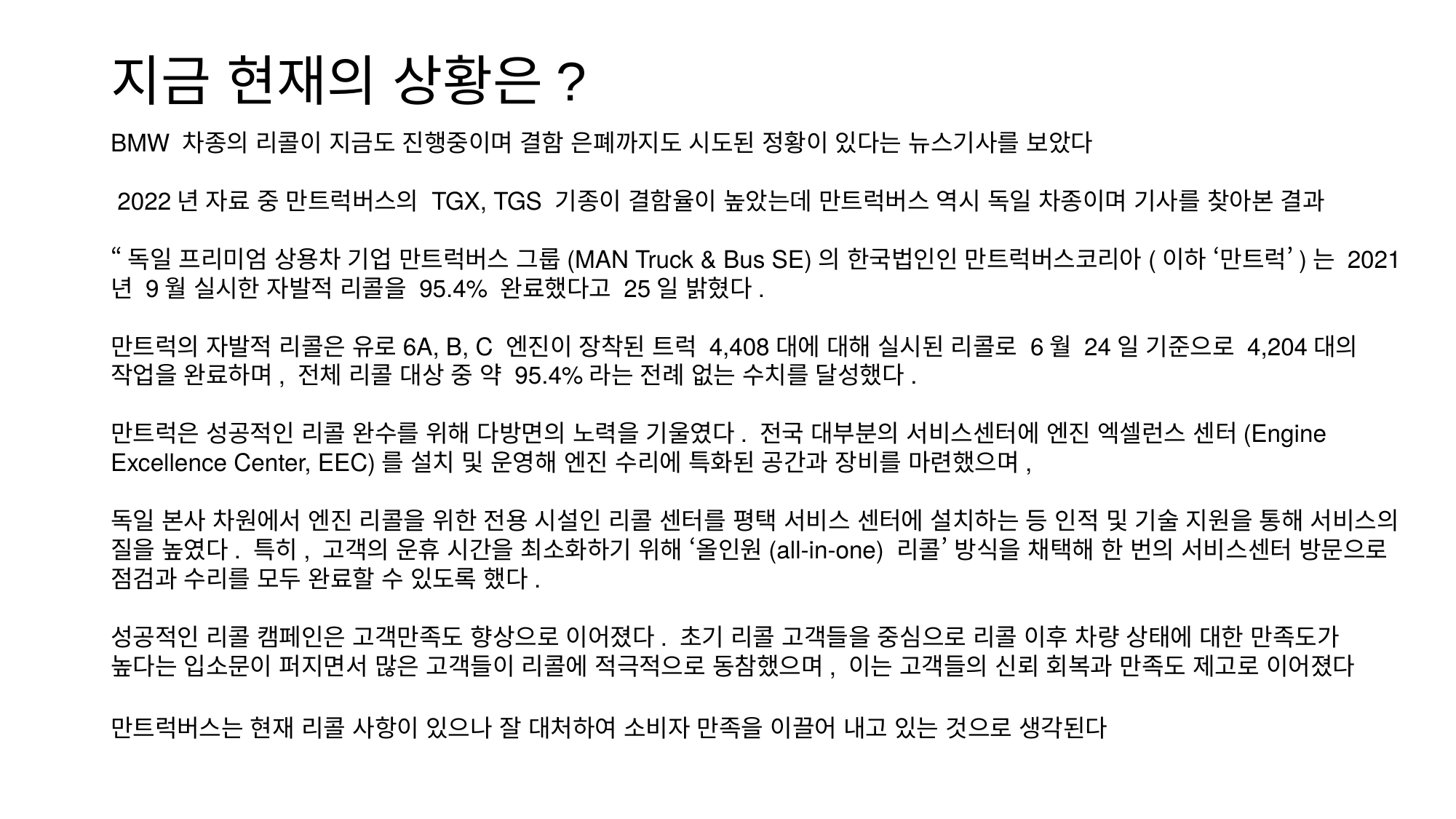

# 지금 현재의 상황은?
BMW 차종의 리콜이 지금도 진행중이며 결함 은폐까지도 시도된 정황이 있다는 뉴스기사를 보았다

 2022년 자료 중 만트럭버스의 TGX, TGS 기종이 결함율이 높았는데 만트럭버스 역시 독일 차종이며 기사를 찾아본 결과

“독일 프리미엄 상용차 기업 만트럭버스 그룹(MAN Truck & Bus SE)의 한국법인인 만트럭버스코리아(이하 ‘만트럭’)는 2021년 9월 실시한 자발적 리콜을 95.4% 완료했다고 25일 밝혔다.

만트럭의 자발적 리콜은 유로6A, B, C 엔진이 장착된 트럭 4,408대에 대해 실시된 리콜로 6월 24일 기준으로 4,204대의 작업을 완료하며, 전체 리콜 대상 중 약 95.4%라는 전례 없는 수치를 달성했다.

만트럭은 성공적인 리콜 완수를 위해 다방면의 노력을 기울였다. 전국 대부분의 서비스센터에 엔진 엑셀런스 센터(Engine Excellence Center, EEC)를 설치 및 운영해 엔진 수리에 특화된 공간과 장비를 마련했으며,

독일 본사 차원에서 엔진 리콜을 위한 전용 시설인 리콜 센터를 평택 서비스 센터에 설치하는 등 인적 및 기술 지원을 통해 서비스의 질을 높였다. 특히, 고객의 운휴 시간을 최소화하기 위해 ‘올인원(all-in-one) 리콜’ 방식을 채택해 한 번의 서비스센터 방문으로 점검과 수리를 모두 완료할 수 있도록 했다.

성공적인 리콜 캠페인은 고객만족도 향상으로 이어졌다. 초기 리콜 고객들을 중심으로 리콜 이후 차량 상태에 대한 만족도가 높다는 입소문이 퍼지면서 많은 고객들이 리콜에 적극적으로 동참했으며, 이는 고객들의 신뢰 회복과 만족도 제고로 이어졌다

만트럭버스는 현재 리콜 사항이 있으나 잘 대처하여 소비자 만족을 이끌어 내고 있는 것으로 생각된다